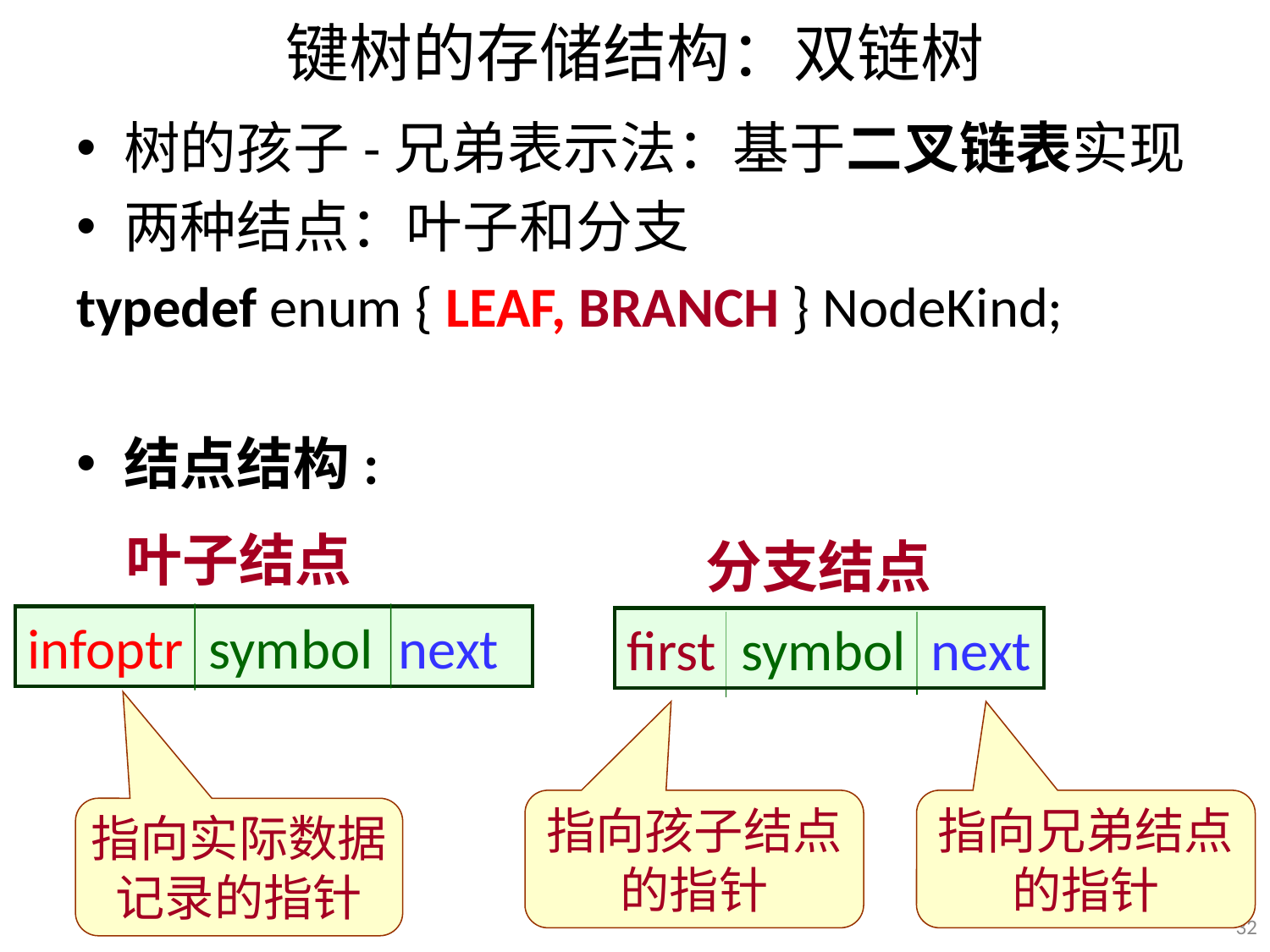

# 键树的存储结构：双链树
树的孩子-兄弟表示法：基于二叉链表实现
两种结点：叶子和分支
typedef enum { LEAF, BRANCH } NodeKind;

结点结构:

叶子结点
分支结点

infoptr  symbol  next
first  symbol  next

指向孩子结点
的指针
指向兄弟结点
的指针
指向实际数据
记录的指针
32